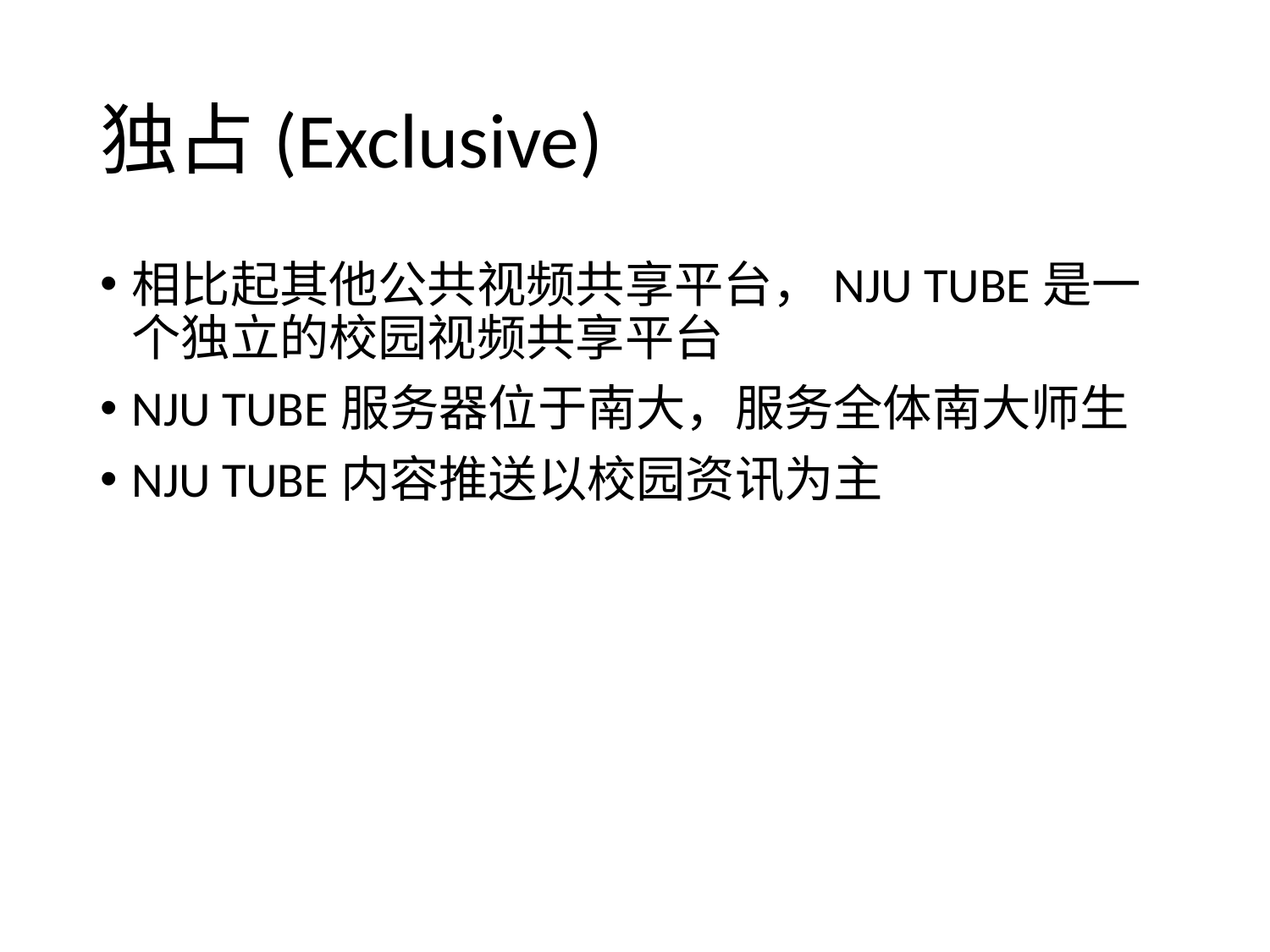

# 独占(Exclusive)
相比起其他公共视频共享平台，NJU TUBE是一个独立的校园视频共享平台
NJU TUBE服务器位于南大，服务全体南大师生
NJU TUBE内容推送以校园资讯为主